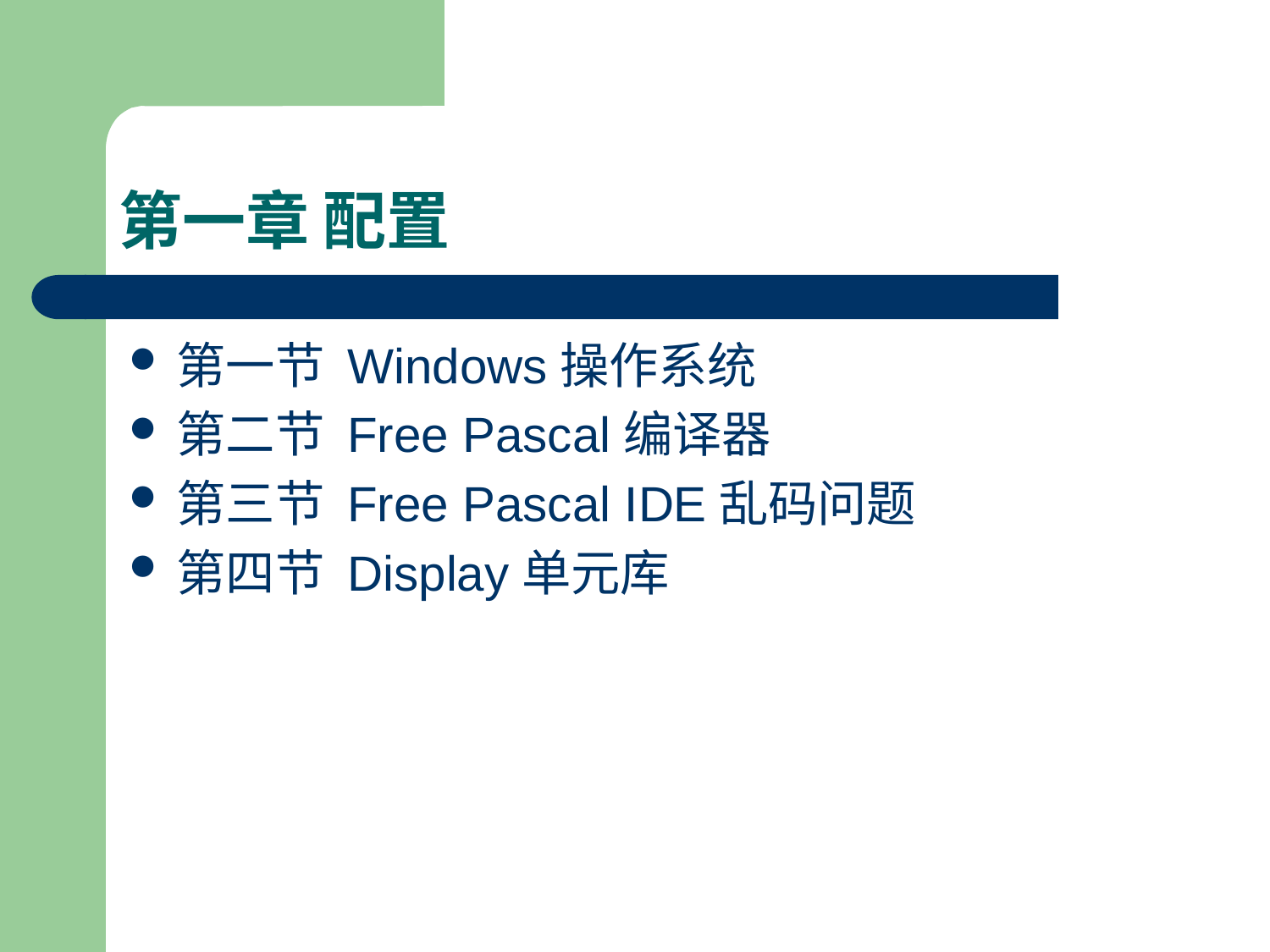

# 第一章 配置
第一节 Windows操作系统
第二节 Free Pascal编译器
第三节 Free Pascal IDE乱码问题
第四节 Display单元库